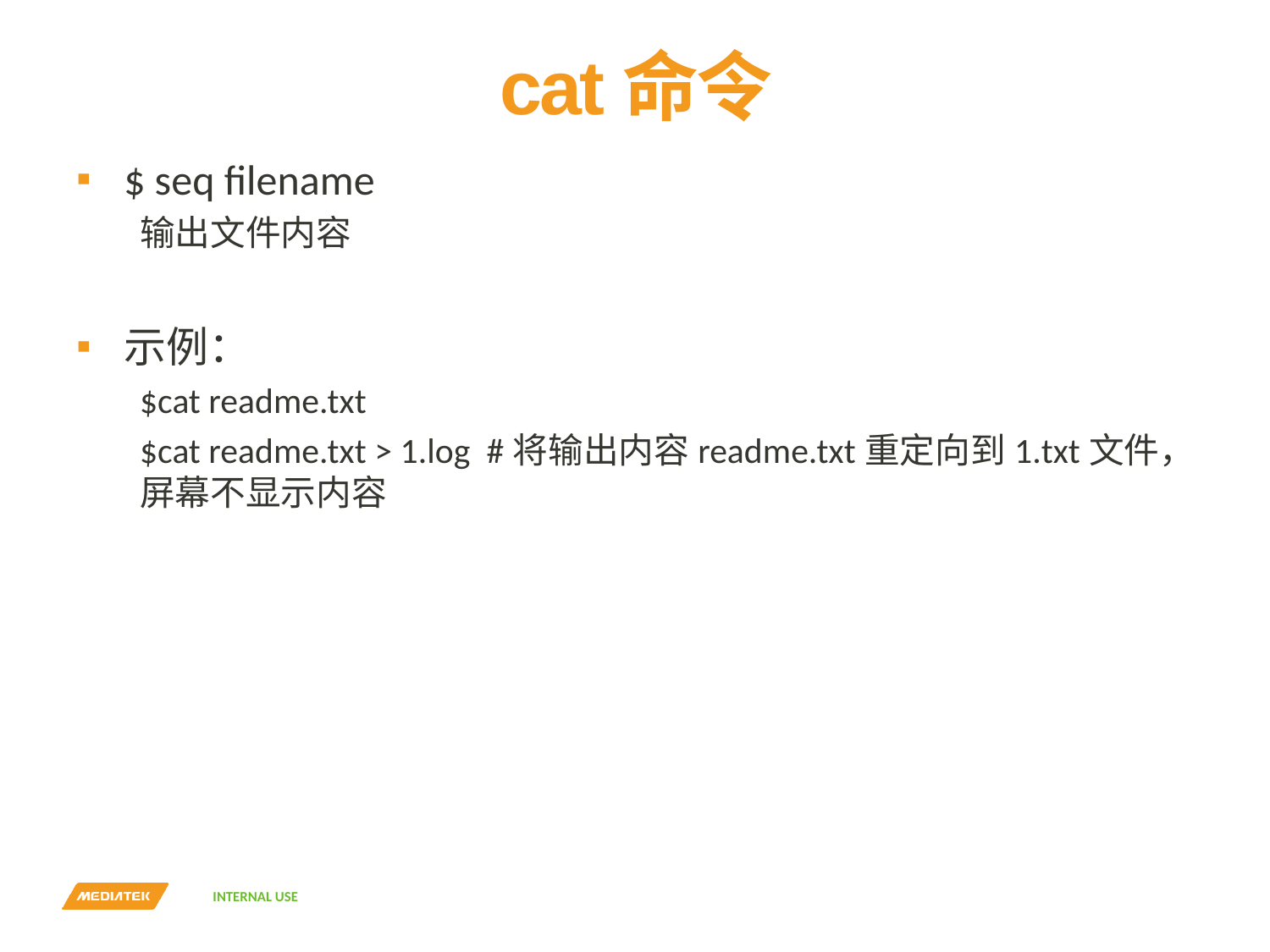

# cat命令
$ seq filename
输出文件内容

示例：
$cat readme.txt
$cat readme.txt > 1.log  #将输出内容readme.txt重定向到1.txt文件，屏幕不显示内容